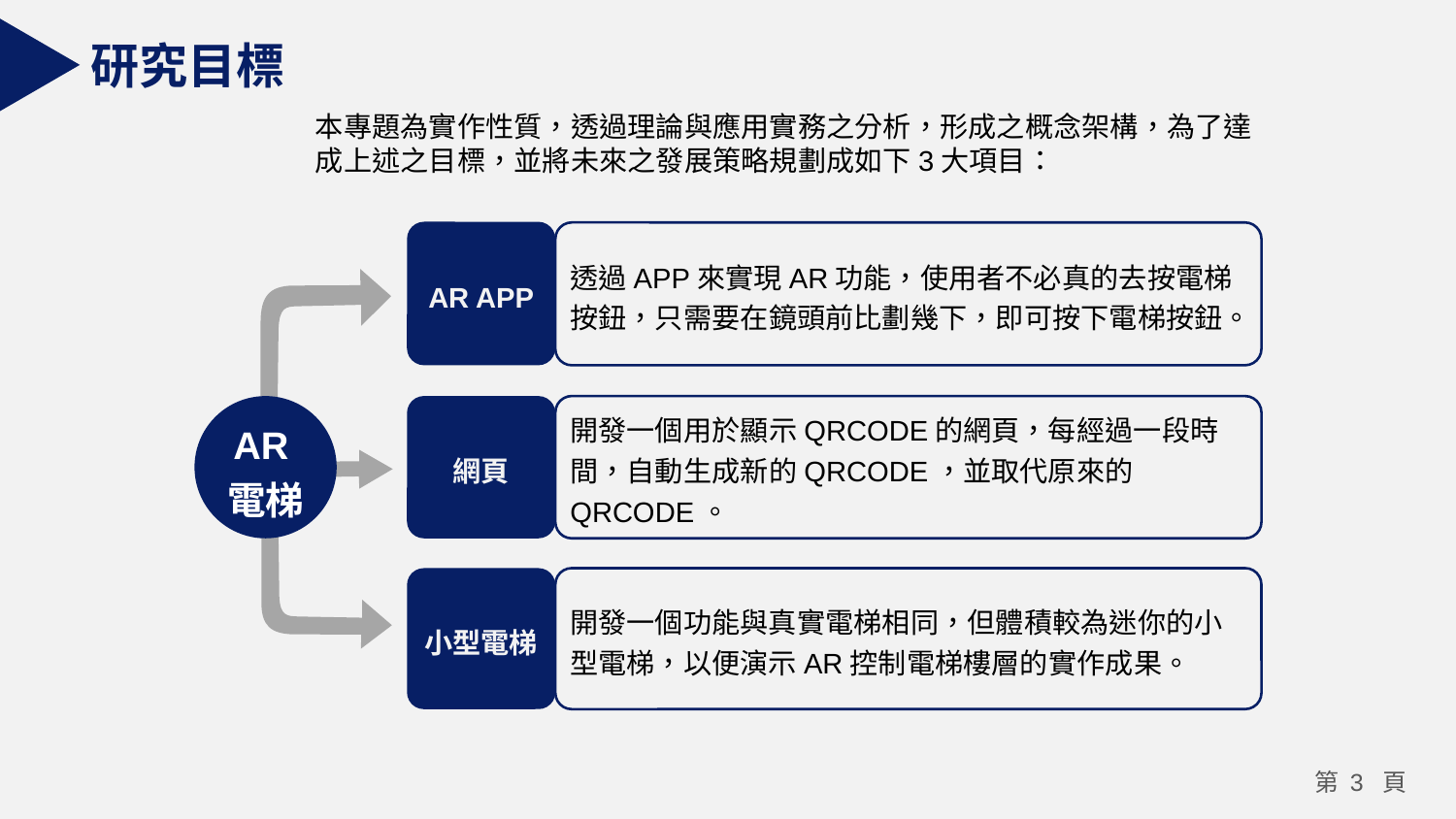

研究目標
本專題為實作性質，透過理論與應用實務之分析，形成之概念架構，為了達成上述之目標，並將未來之發展策略規劃成如下3大項目：
AR APP
透過APP來實現AR功能，使用者不必真的去按電梯按鈕，只需要在鏡頭前比劃幾下，即可按下電梯按鈕。

AR電梯
網頁
開發一個用於顯示QRCODE的網頁，每經過一段時間，自動生成新的QRCODE，並取代原來的QRCODE。

小型電梯
開發一個功能與真實電梯相同，但體積較為迷你的小型電梯，以便演示AR控制電梯樓層的實作成果。